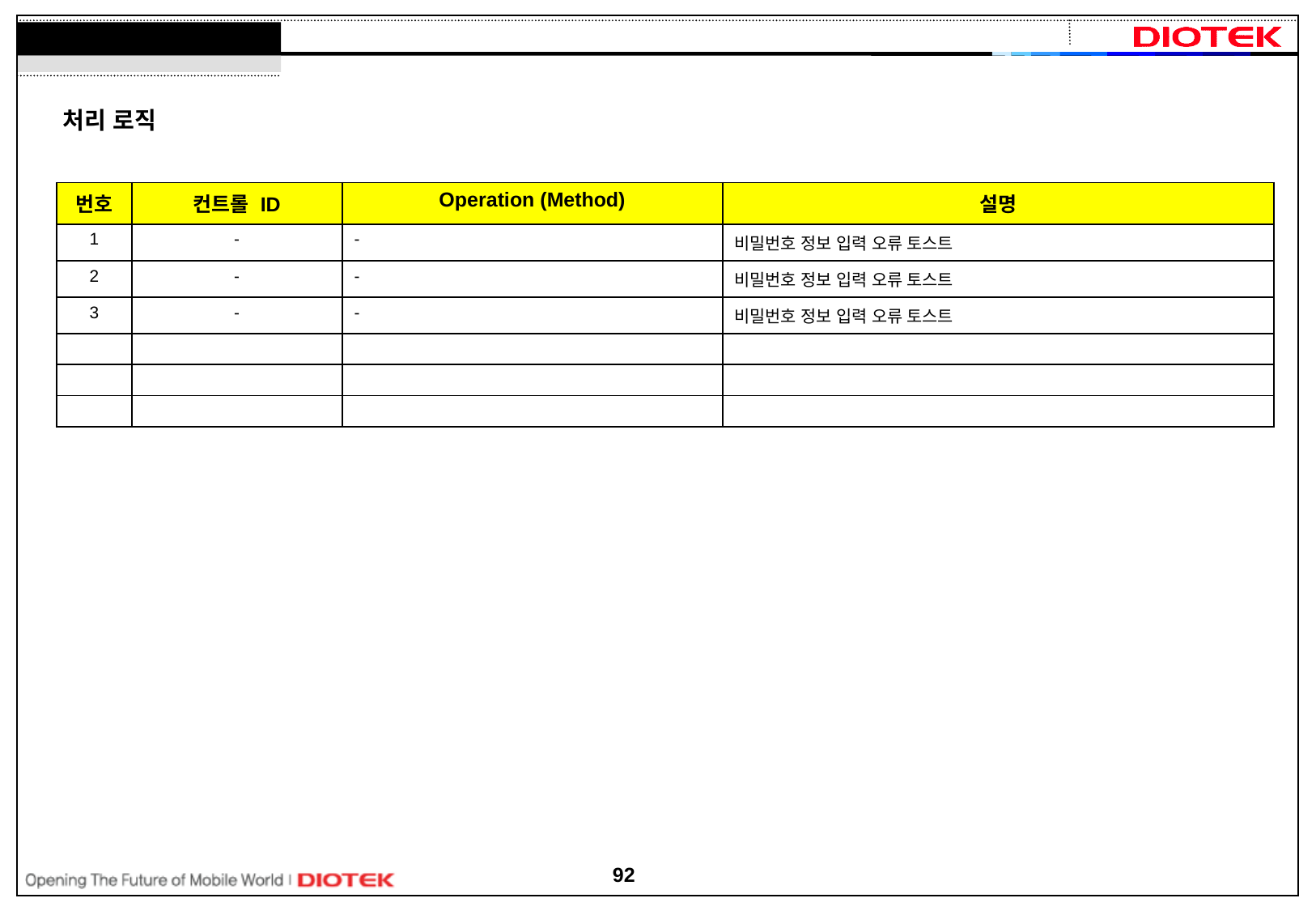

처리 로직
| 번호 | 컨트롤 ID | Operation (Method) | 설명 |
| --- | --- | --- | --- |
| 1 | - | - | 비밀번호 정보 입력 오류 토스트 |
| 2 | - | - | 비밀번호 정보 입력 오류 토스트 |
| 3 | - | - | 비밀번호 정보 입력 오류 토스트 |
|  |  |  |  |
|  |  |  |  |
|  |  |  |  |